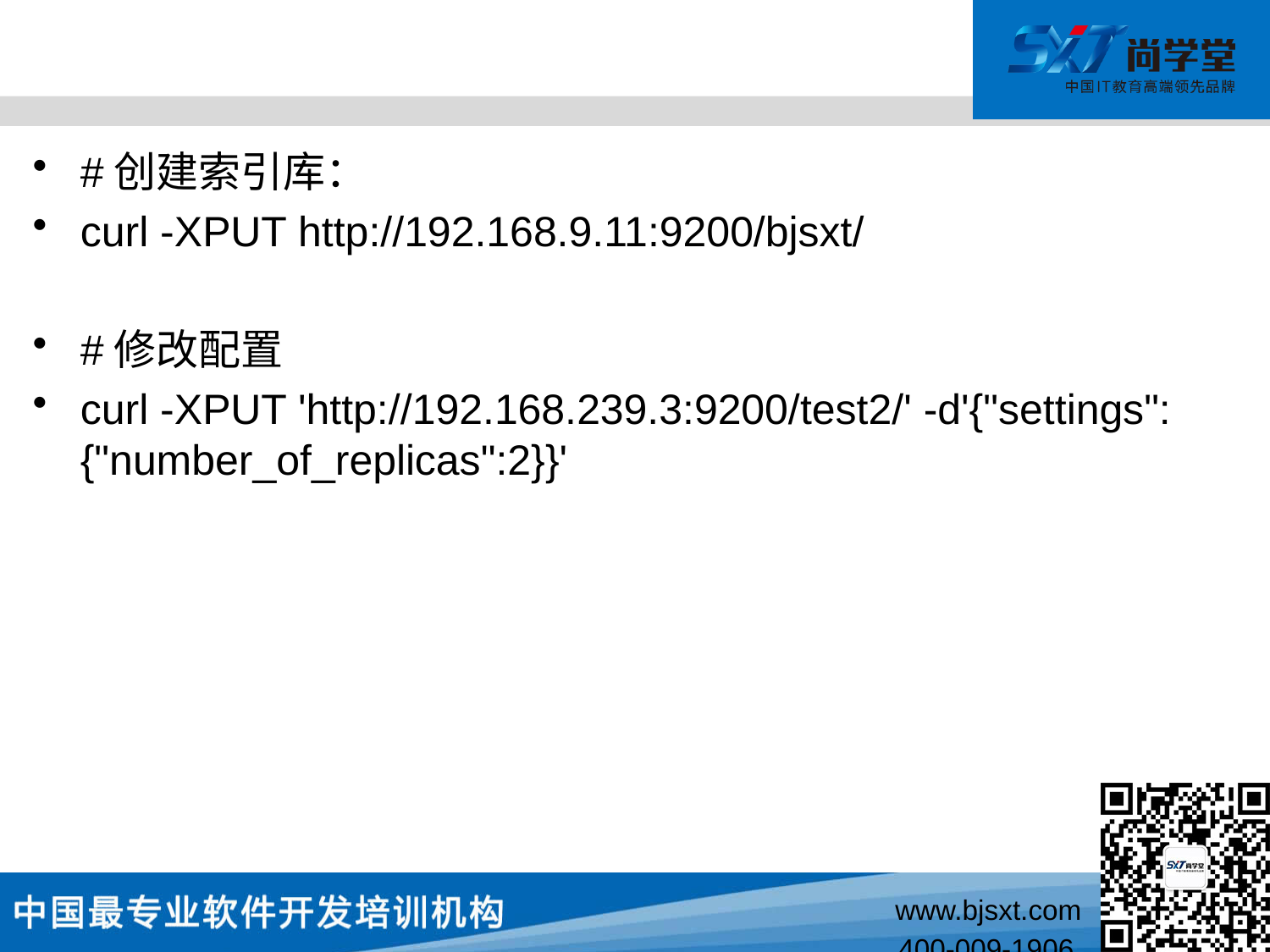

#
#创建索引库：
curl -XPUT http://192.168.9.11:9200/bjsxt/

#修改配置
curl -XPUT 'http://192.168.239.3:9200/test2/' -d'{"settings":{"number_of_replicas":2}}'